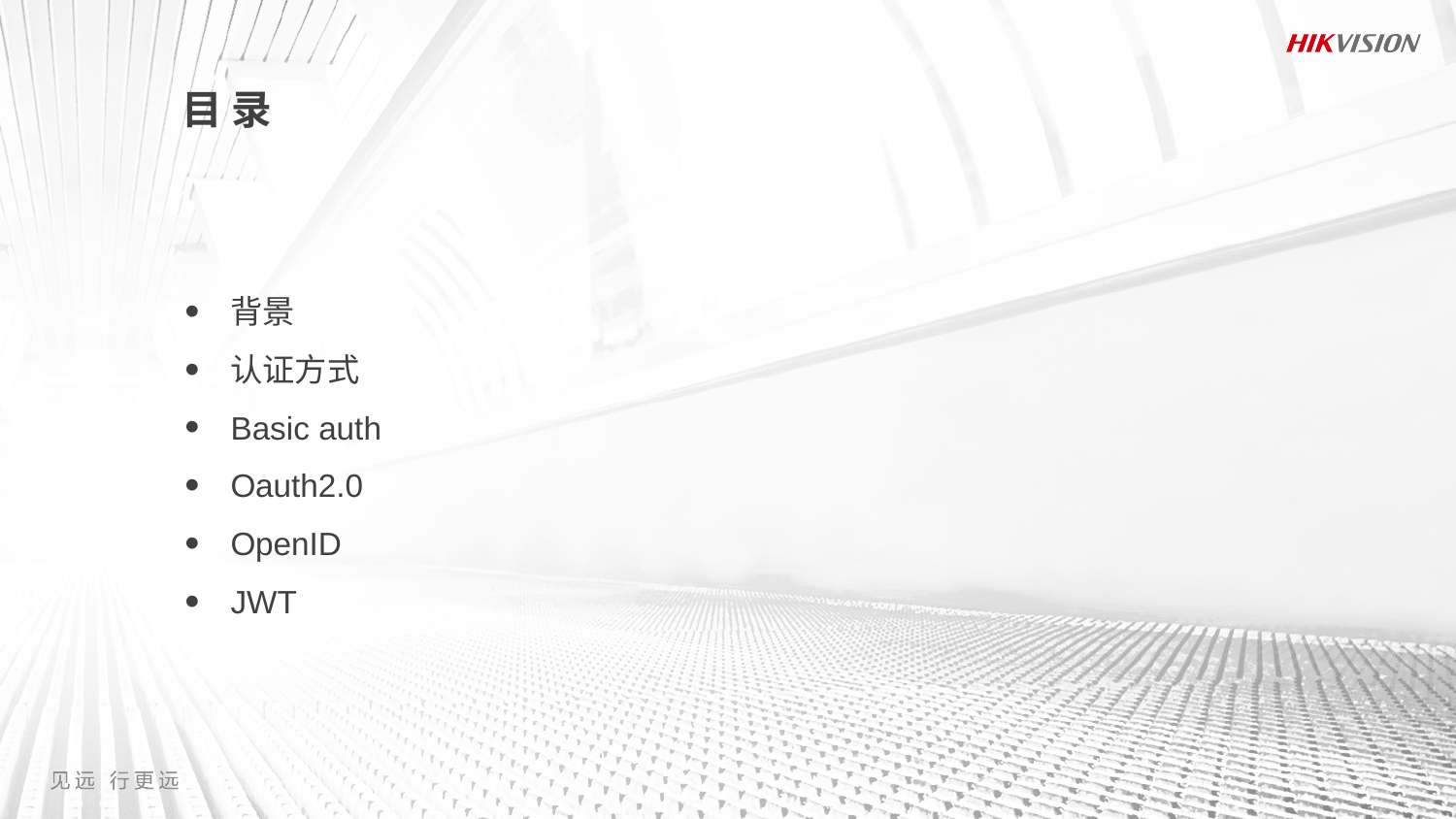

背景
认证方式
Basic auth
Oauth2.0
OpenID
JWT